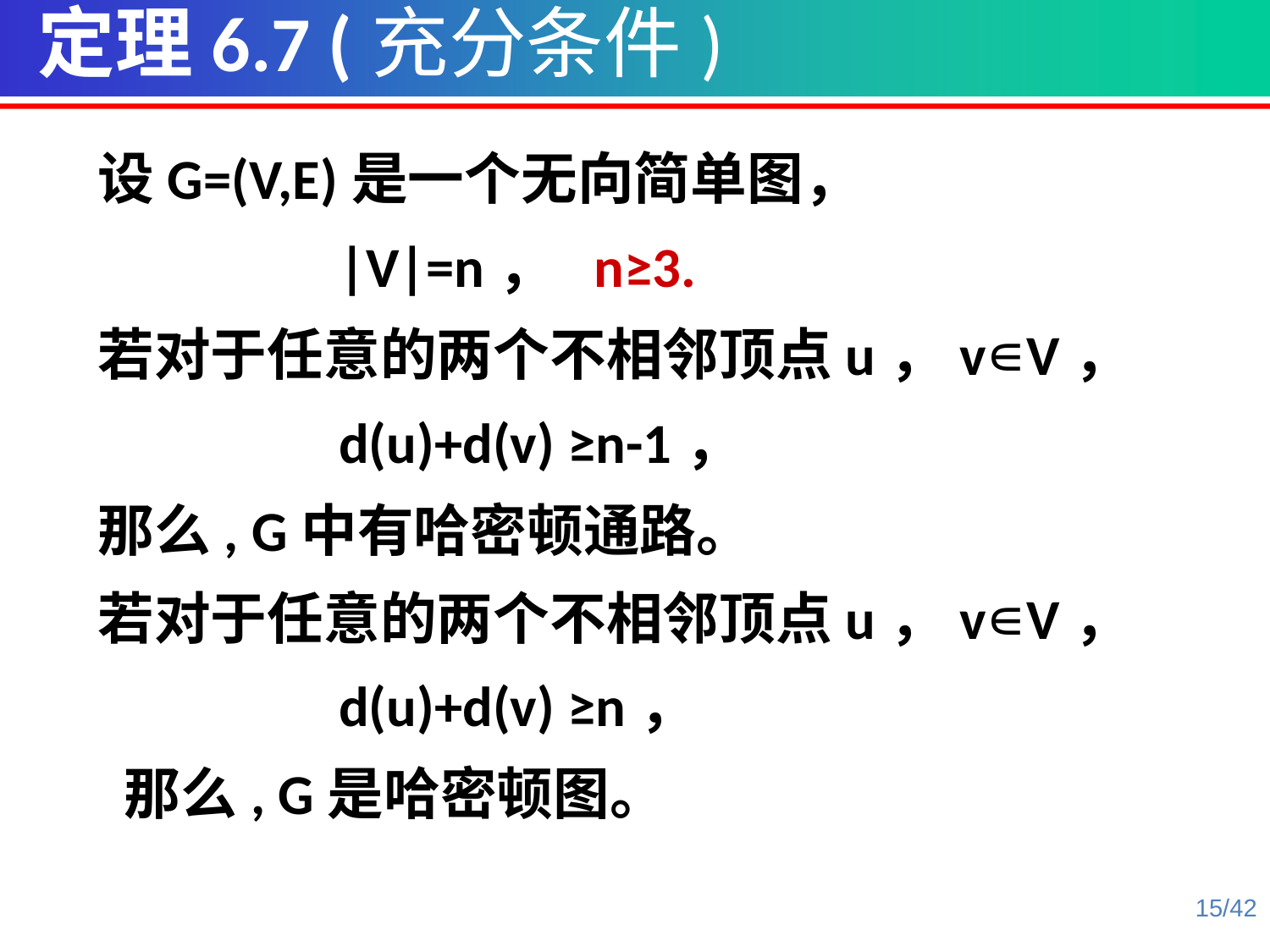

定理6.7 (充分条件)
设G=(V,E)是一个无向简单图，
                   |V|=n，  n≥3.
若对于任意的两个不相邻顶点u，v∊V，
                   d(u)+d(v) ≥n-1，
那么, G中有哈密顿通路。
若对于任意的两个不相邻顶点u，v∊V，
                   d(u)+d(v) ≥n，
 那么, G是哈密顿图。
15/42